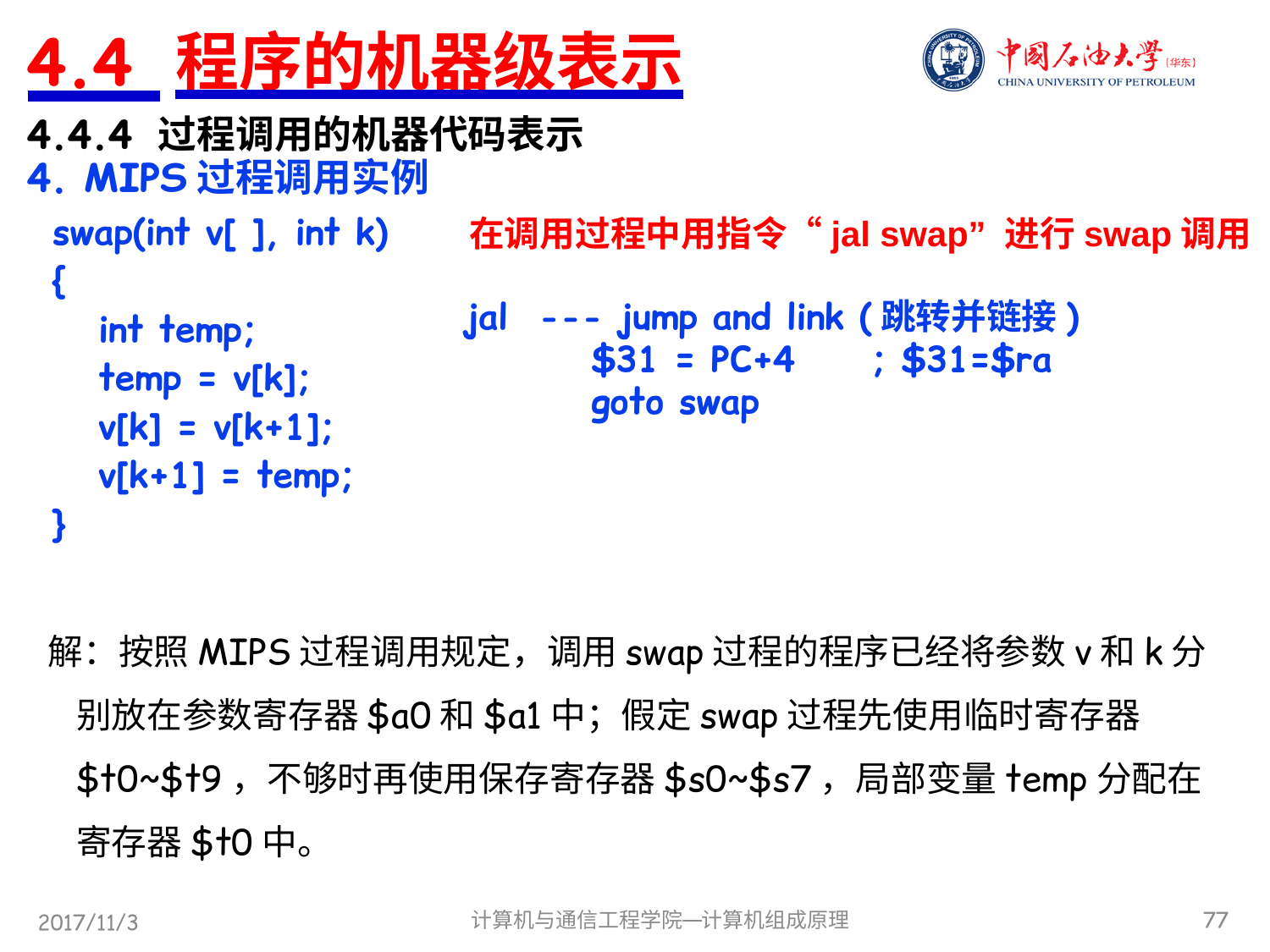

# 4.4 程序的机器级表示
4.4.4 过程调用的机器代码表示

4. MIPS过程调用实例
在调用过程中用指令“jal swap” 进行swap调用
swap(int v[ ], int k)
{
   int temp;
   temp = v[k];
   v[k] = v[k+1];
   v[k+1] = temp;
}
jal  --- jump and link (跳转并链接)
	$31 = PC+4     ; $31=$ra
	goto swap
解：按照MIPS过程调用规定，调用swap过程的程序已经将参数v和k分别放在参数寄存器$a0和$a1中；假定swap过程先使用临时寄存器$t0~$t9，不够时再使用保存寄存器$s0~$s7，局部变量temp分配在寄存器$t0中。
计算机与通信工程学院—计算机组成原理
77
2017/11/3